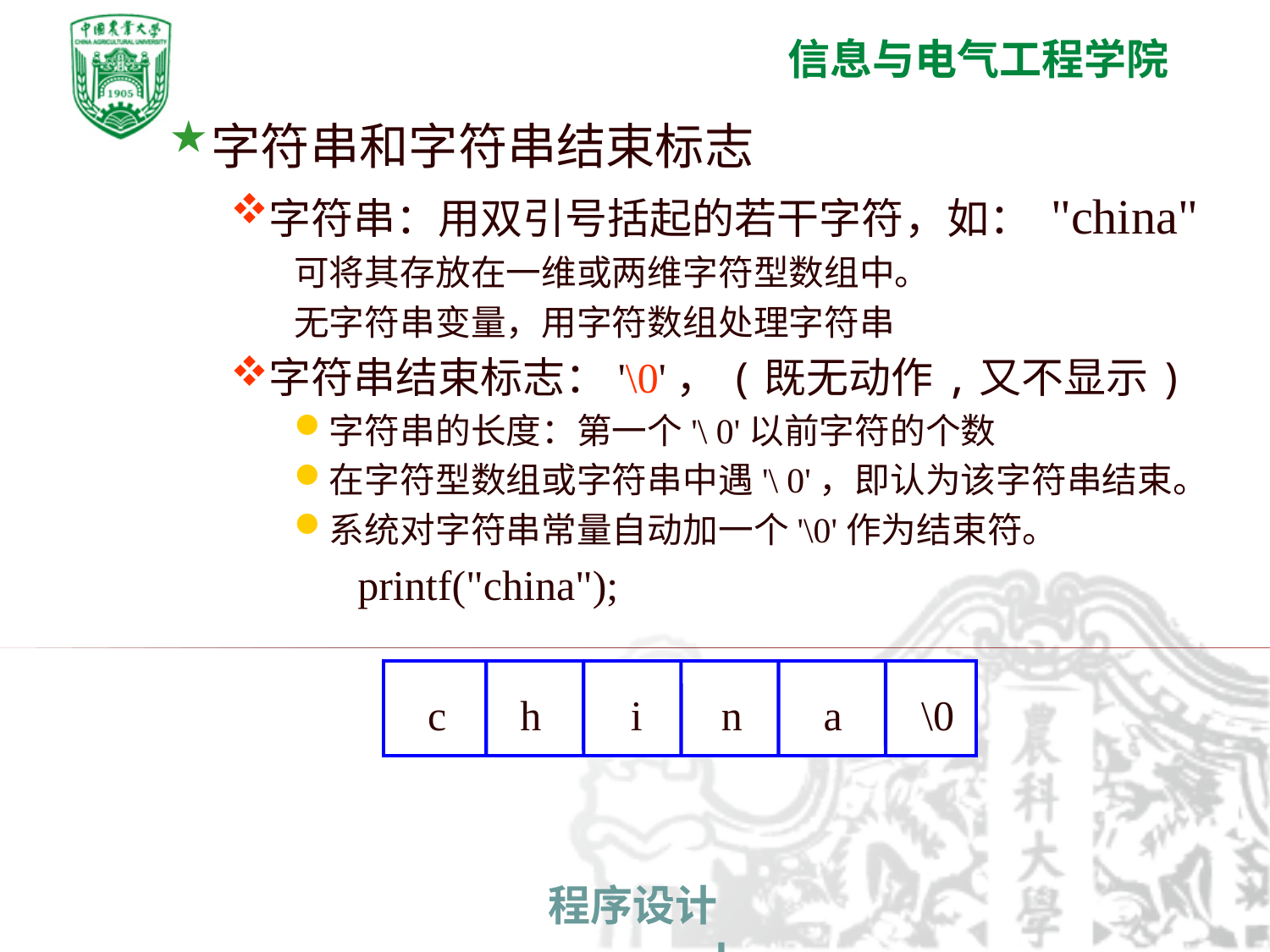

字符串和字符串结束标志
字符串：用双引号括起的若干字符，如： "china"
可将其存放在一维或两维字符型数组中。
无字符串变量，用字符数组处理字符串
字符串结束标志：'\0'，(既无动作,又不显示)
字符串的长度：第一个'\ 0'以前字符的个数
在字符型数组或字符串中遇'\ 0'，即认为该字符串结束。
系统对字符串常量自动加一个'\0'作为结束符。
printf("china");

c
h
i
n
a
\0